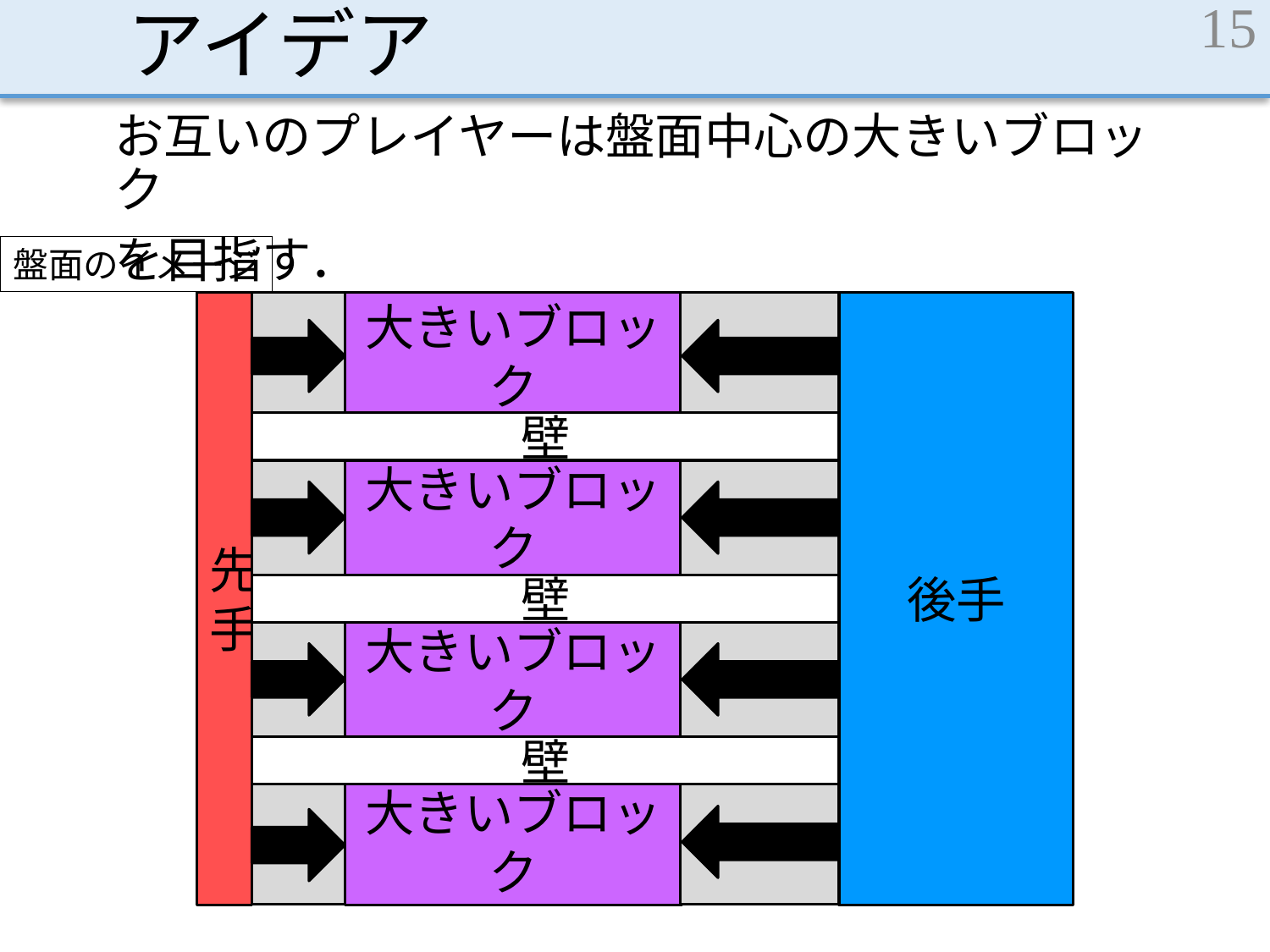

# アイデア
15
お互いのプレイヤーは盤面中心の大きいブロック
を目指す．
盤面のイメージ
先手

大きいブロック

後手

壁

大きいブロック

壁

大きいブロック

壁

大きいブロック